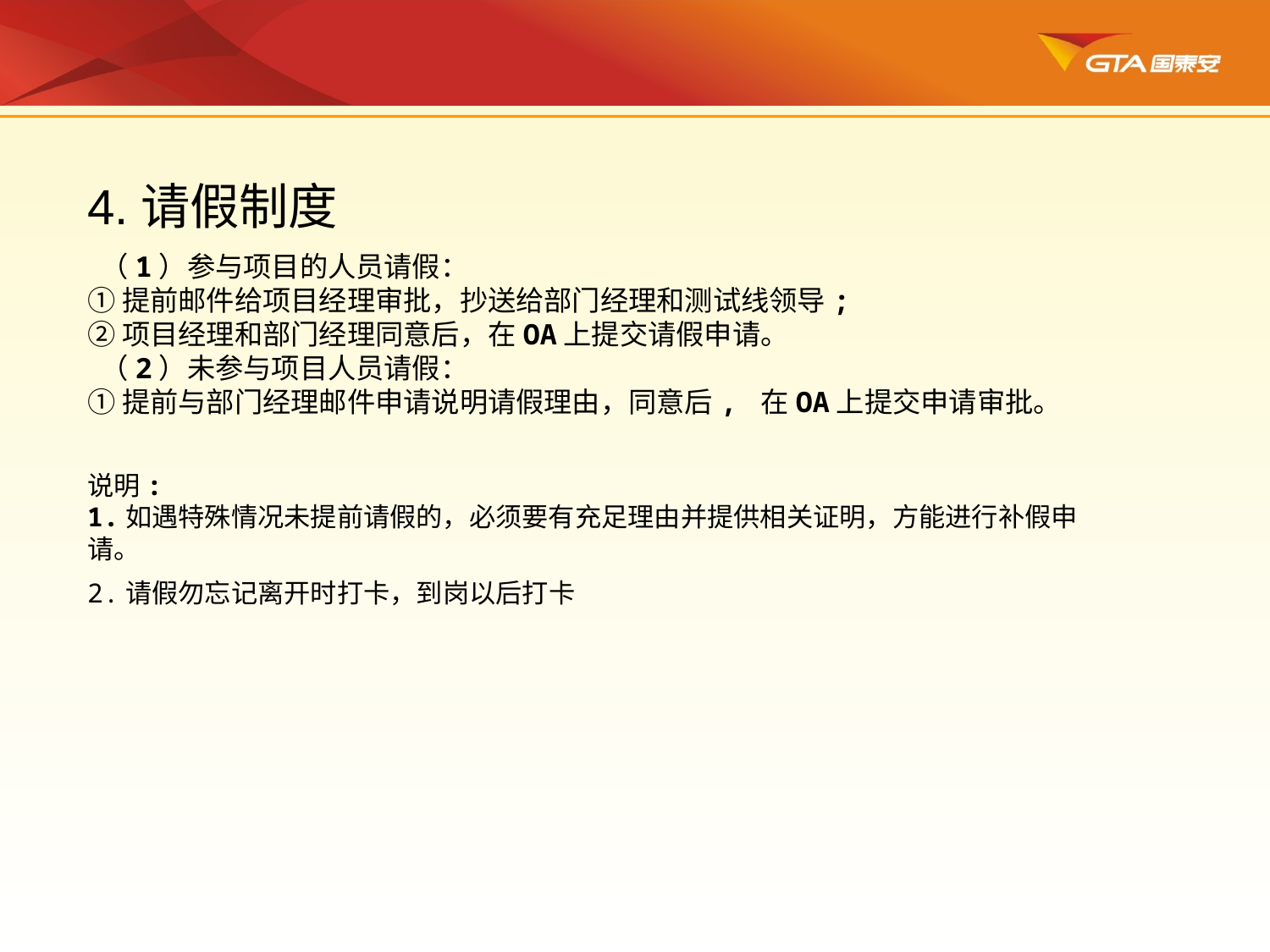

4.请假制度
 （1）参与项目的人员请假：
①提前邮件给项目经理审批，抄送给部门经理和测试线领导;
②项目经理和部门经理同意后，在OA上提交请假申请。
 （2）未参与项目人员请假：
①提前与部门经理邮件申请说明请假理由，同意后, 在OA上提交申请审批。

说明:
1.如遇特殊情况未提前请假的，必须要有充足理由并提供相关证明，方能进行补假申请。
2.请假勿忘记离开时打卡，到岗以后打卡